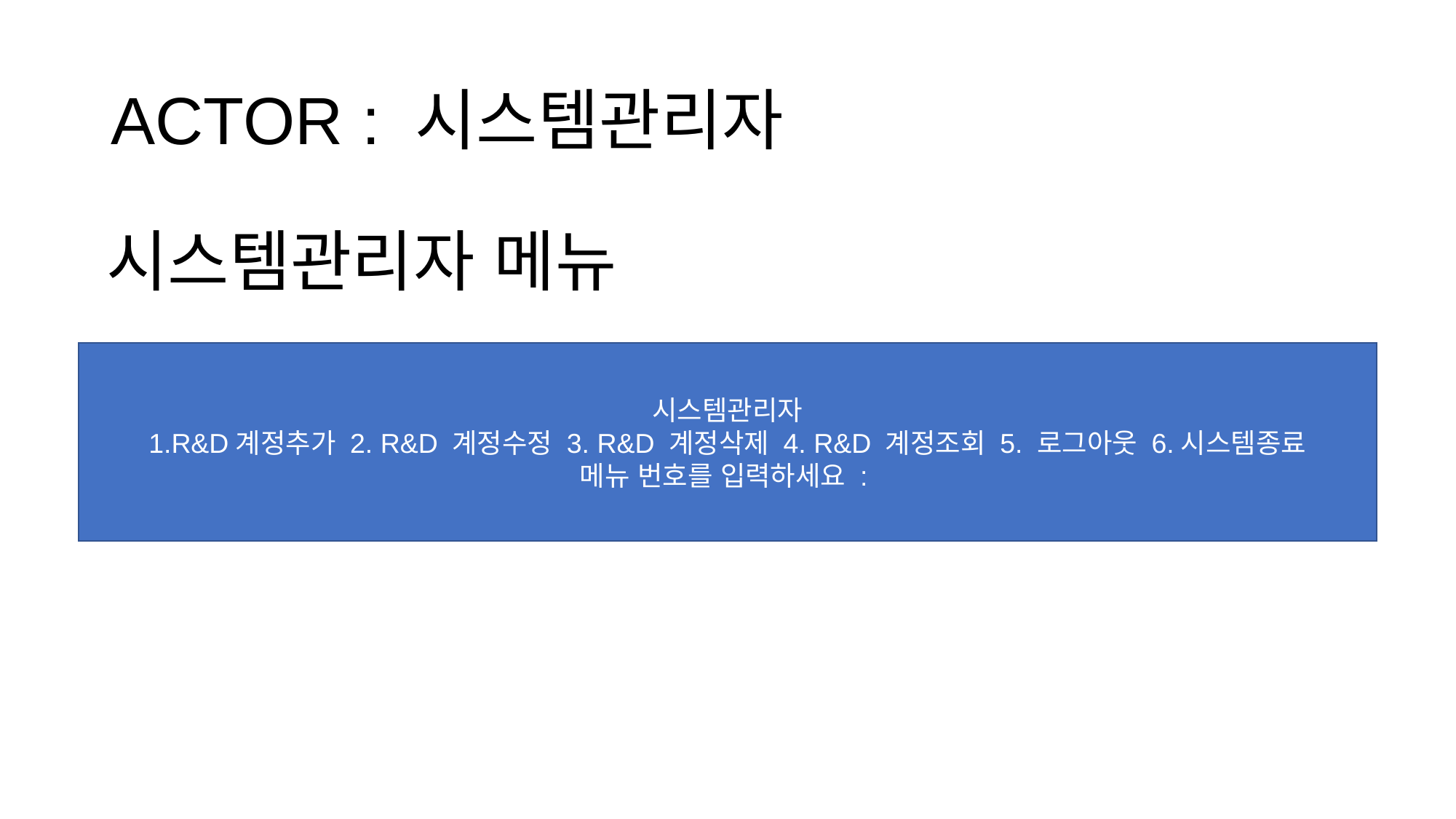

# ACTOR : 시스템관리자
시스템관리자 메뉴
시스템관리자
1.R&D계정추가 2. R&D 계정수정 3. R&D 계정삭제 4. R&D 계정조회 5. 로그아웃 6.시스템종료
메뉴 번호를 입력하세요 :